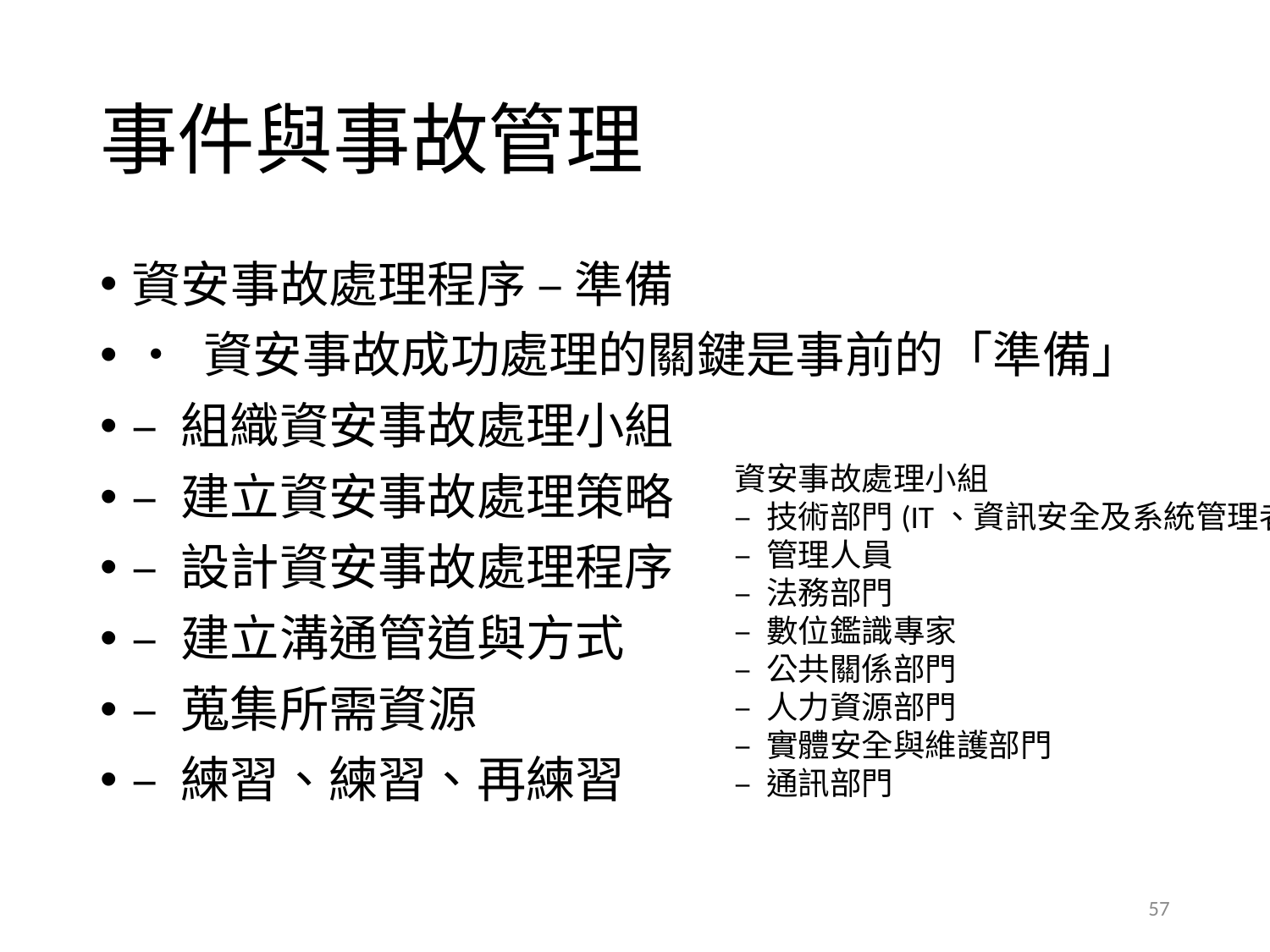

# 事件與事故管理
資安事故處理程序 – 準備
• 資安事故成功處理的關鍵是事前的「準備」
– 組織資安事故處理小組
– 建立資安事故處理策略
– 設計資安事故處理程序
– 建立溝通管道與方式
– 蒐集所需資源
– 練習、練習、再練習

資安事故處理小組
– 技術部門(IT、資訊安全及系統管理者)
– 管理人員
– 法務部門
– 數位鑑識專家
– 公共關係部門
– 人力資源部門
– 實體安全與維護部門
– 通訊部門
57